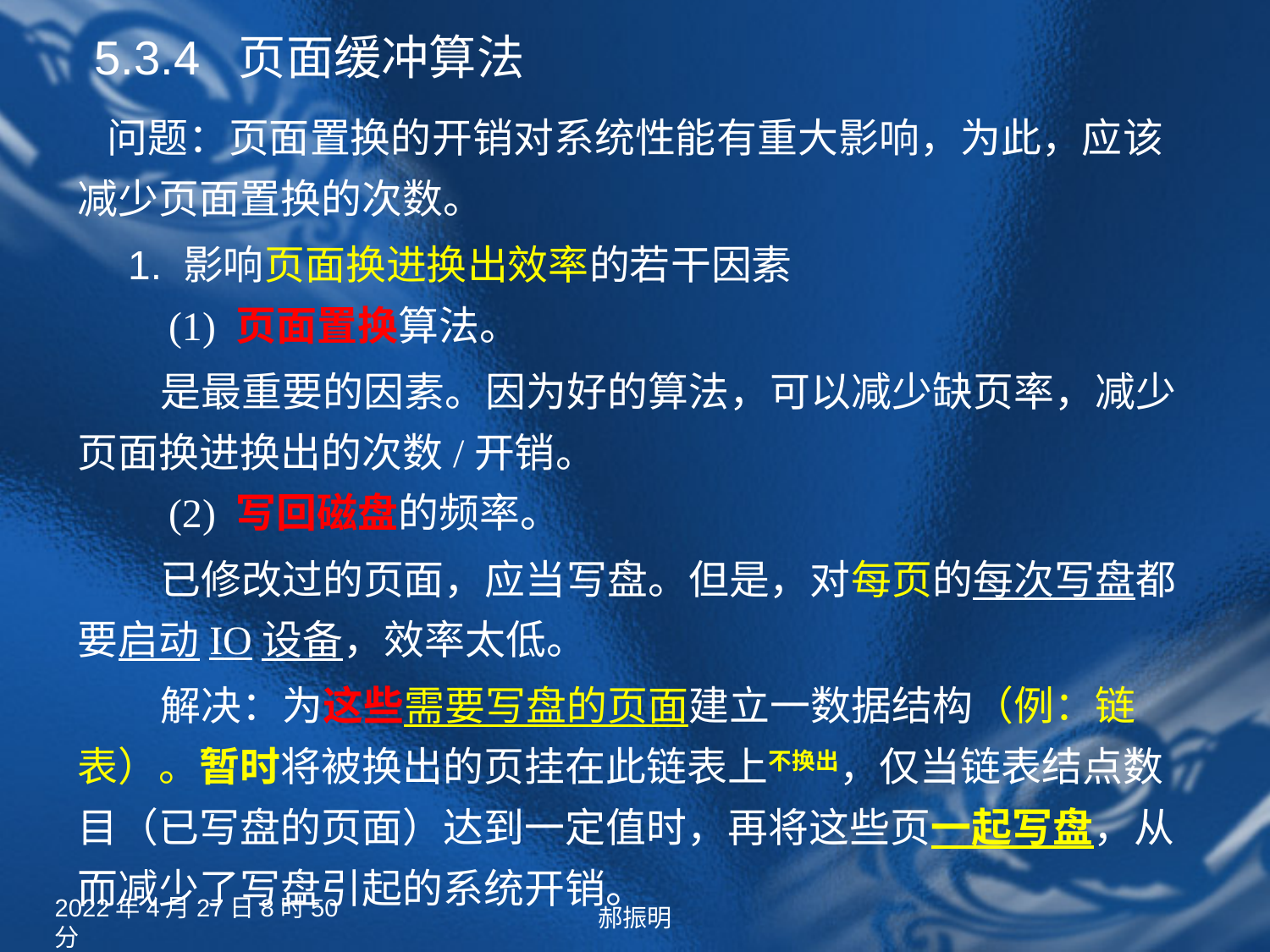

# 5.3.4  页面缓冲算法
  问题：页面置换的开销对系统性能有重大影响，为此，应该减少页面置换的次数。
　1. 影响页面换进换出效率的若干因素
　　(1) 页面置换算法。
        是最重要的因素。因为好的算法，可以减少缺页率，减少页面换进换出的次数/开销。
　　(2) 写回磁盘的频率。
        已修改过的页面，应当写盘。但是，对每页的每次写盘都要启动IO设备，效率太低。
        解决：为这些需要写盘的页面建立一数据结构（例：链表）。暂时将被换出的页挂在此链表上不换出，仅当链表结点数目（已写盘的页面）达到一定值时，再将这些页一起写盘，从而减少了写盘引起的系统开销。
2022年4月27日8时50分
郝振明